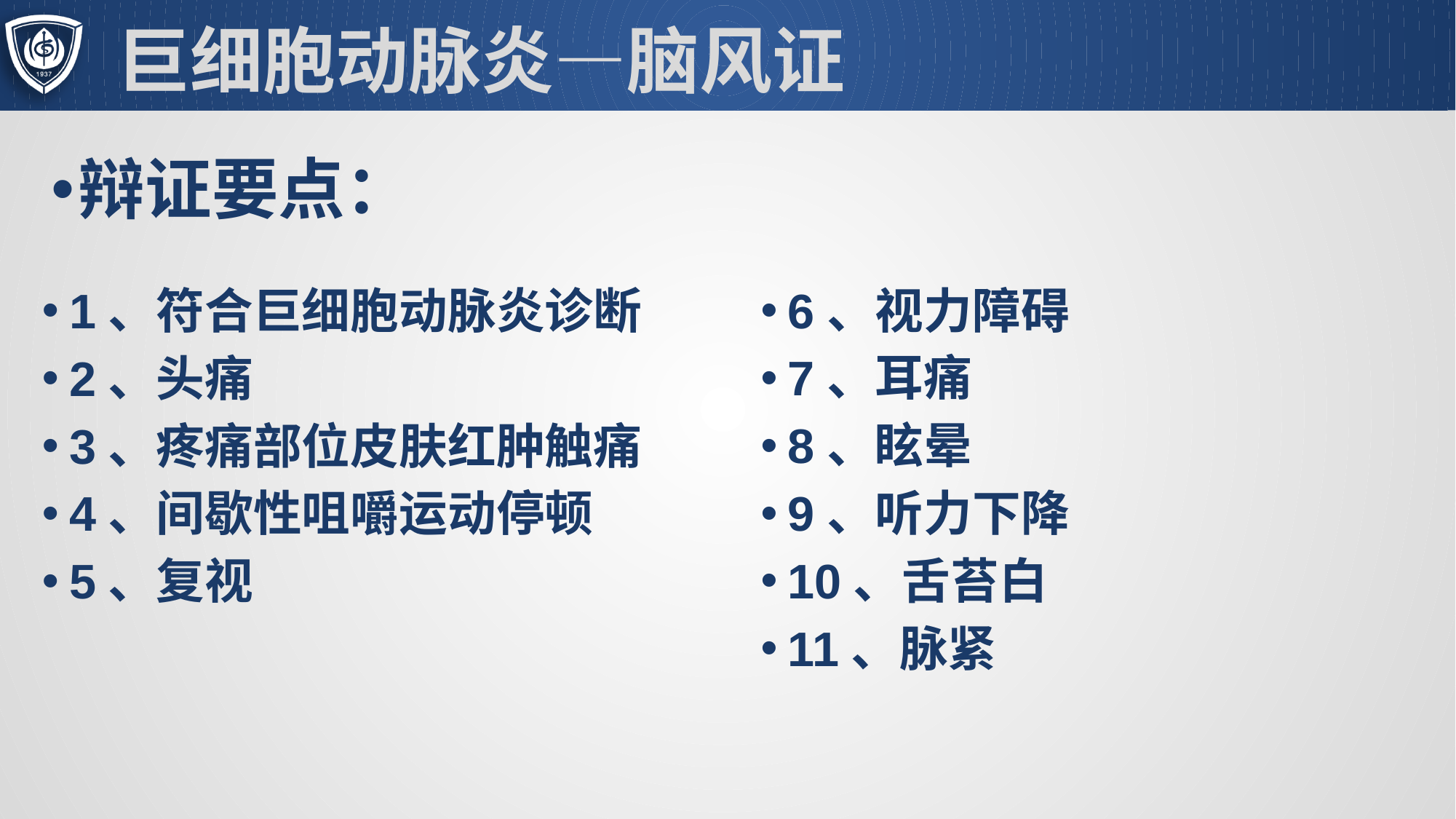

# 巨细胞动脉炎—脑风证
辩证要点：

6、视力障碍
7、耳痛
8、眩晕
9、听力下降
10、舌苔白
11、脉紧
1、符合巨细胞动脉炎诊断
2、头痛
3、疼痛部位皮肤红肿触痛
4、间歇性咀嚼运动停顿
5、复视